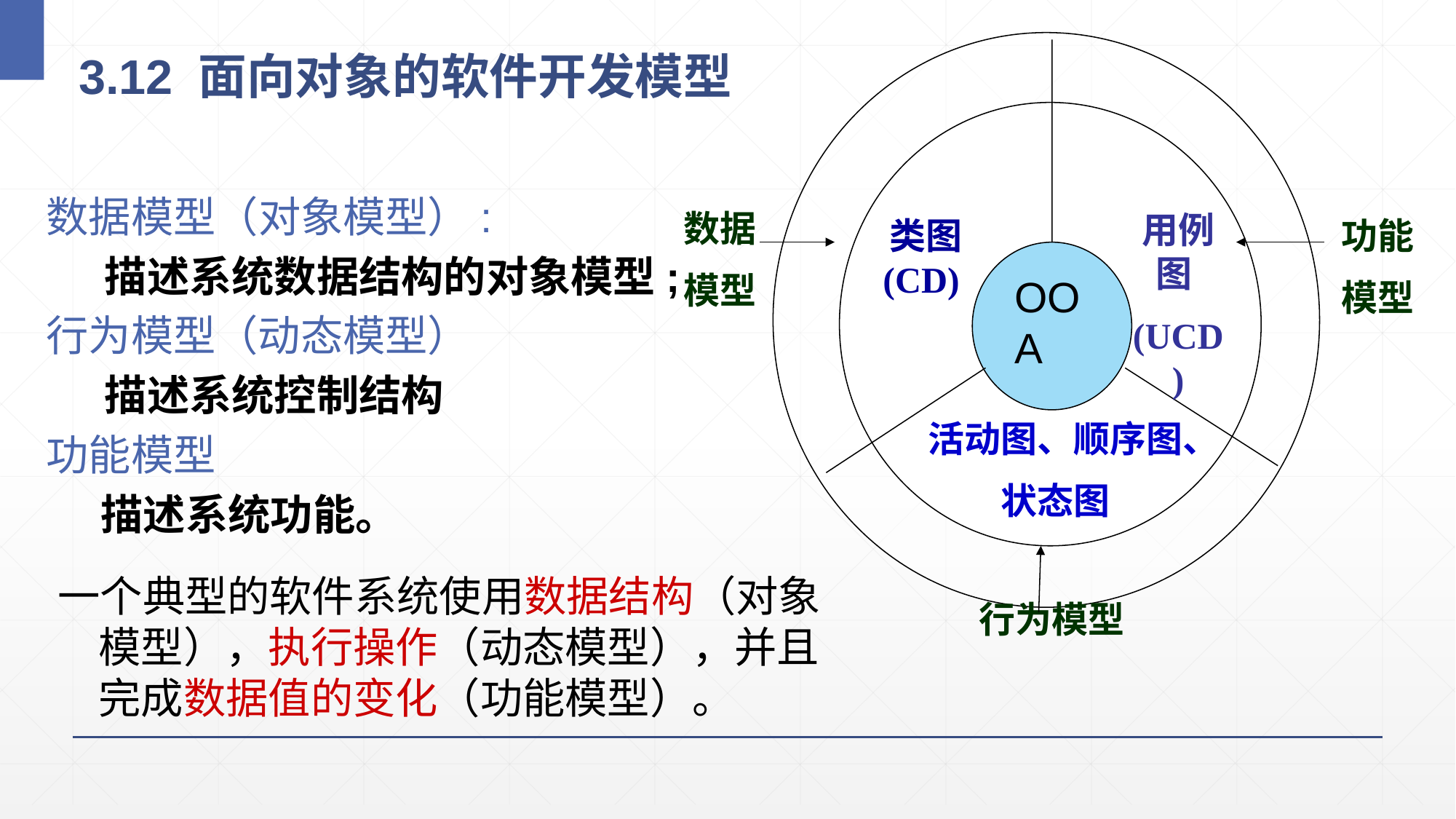

# 3.12 面向对象的软件开发模型

数据
模型
用例图
(UCD)
类图 (CD)
功能
模型

OOA

活动图、顺序图、
状态图

行为模型
数据模型（对象模型）:
     描述系统数据结构的对象模型;
行为模型（动态模型）
     描述系统控制结构
功能模型
描述系统功能。

一个典型的软件系统使用数据结构（对象模型），执行操作（动态模型），并且完成数据值的变化（功能模型）。